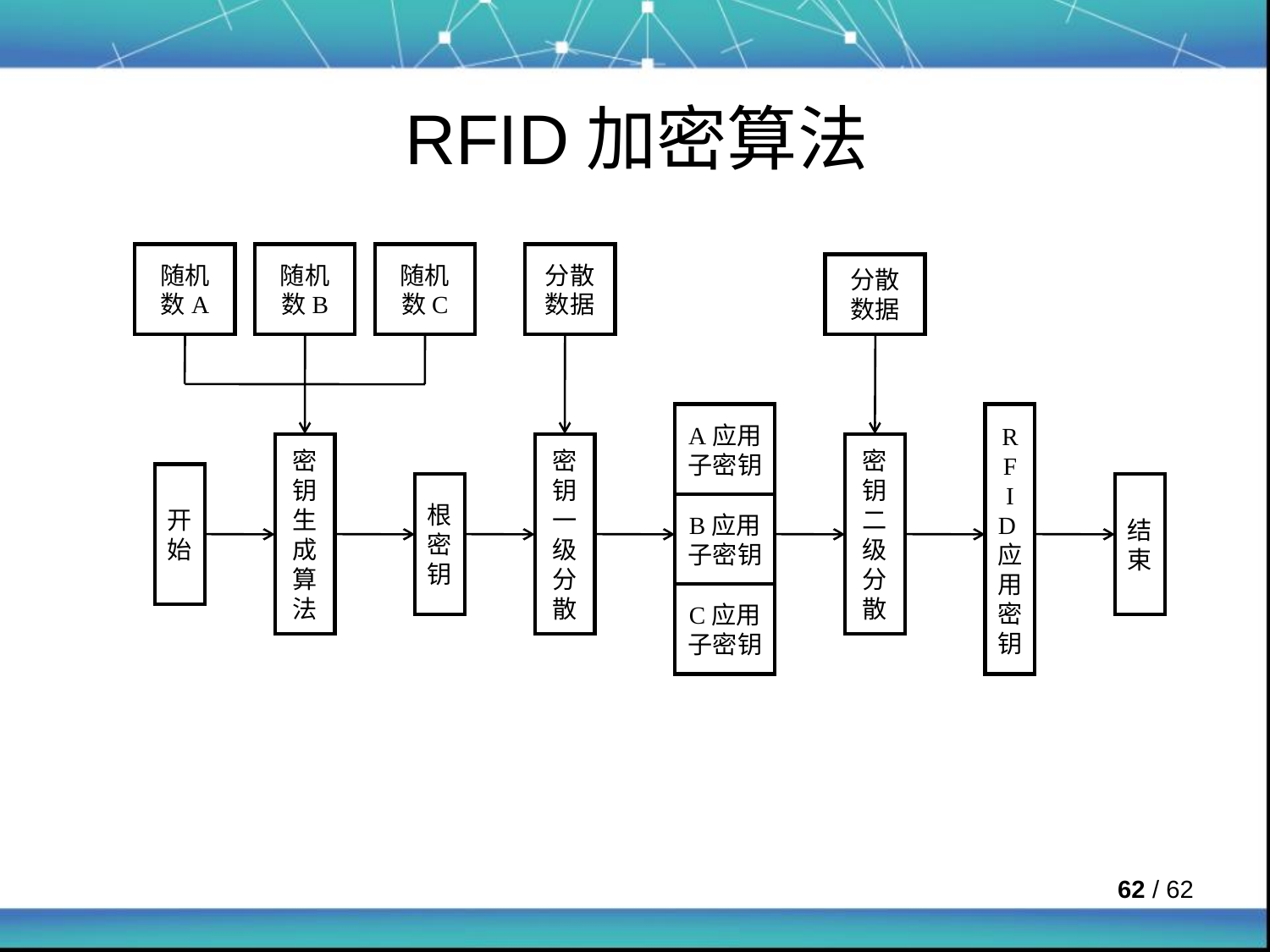

# RFID加密算法
随机
数A
随机
数B
随机
数C
分散
数据
分散
数据

A应用
子密钥

RF
I
D应用密钥

密钥生成算法
密钥一级分散
密钥二级分散
开始
根密钥
结束
B应用
子密钥

C应用
子密钥
62 / 62